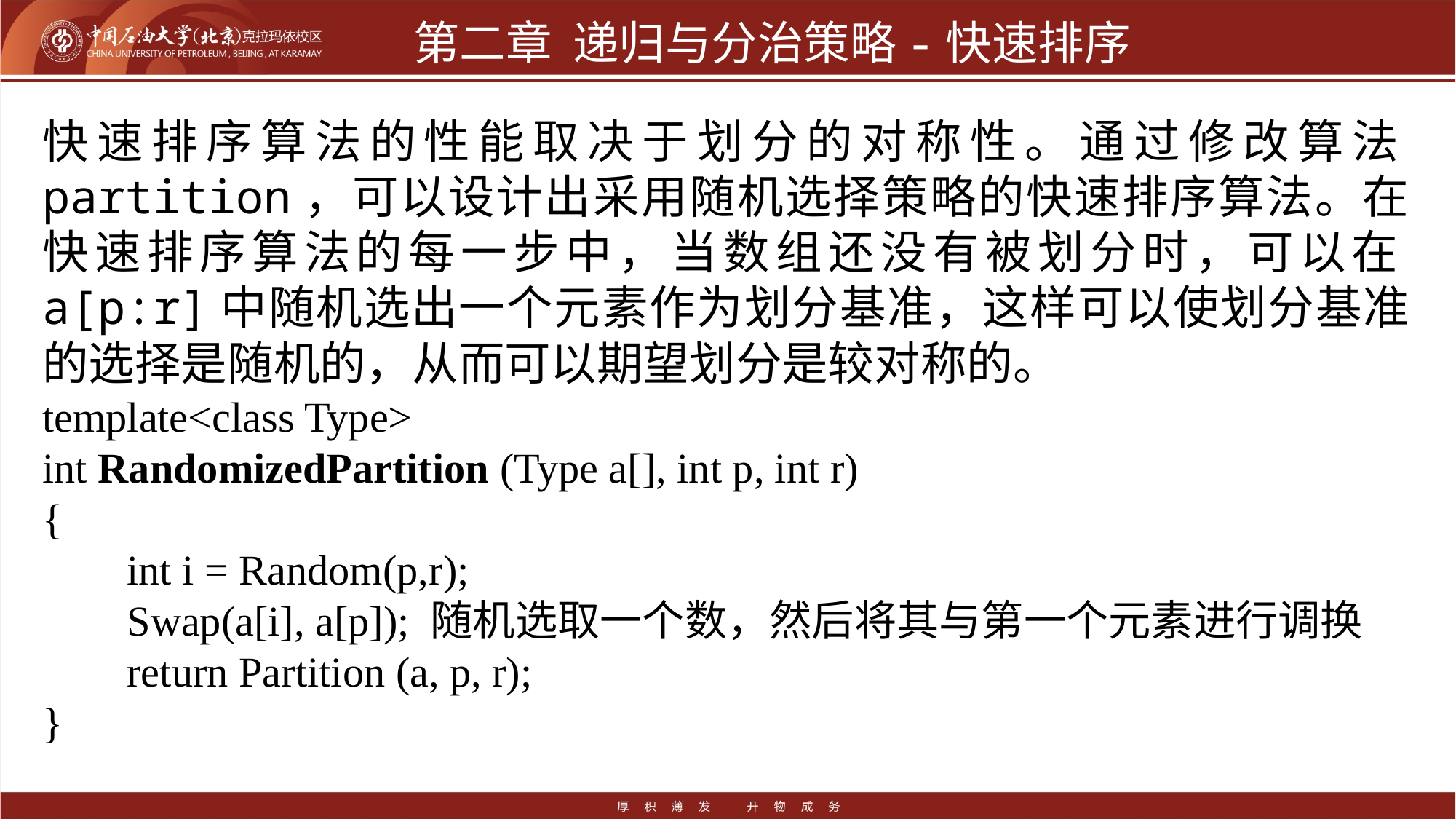

# 第二章  递归与分治策略-快速排序
快速排序算法的性能取决于划分的对称性。通过修改算法partition，可以设计出采用随机选择策略的快速排序算法。在快速排序算法的每一步中，当数组还没有被划分时，可以在a[p:r]中随机选出一个元素作为划分基准，这样可以使划分基准的选择是随机的，从而可以期望划分是较对称的。
template<class Type>
int RandomizedPartition (Type a[], int p, int r)
{
        int i = Random(p,r);
        Swap(a[i], a[p]); 随机选取一个数，然后将其与第一个元素进行调换
        return Partition (a, p, r);
}